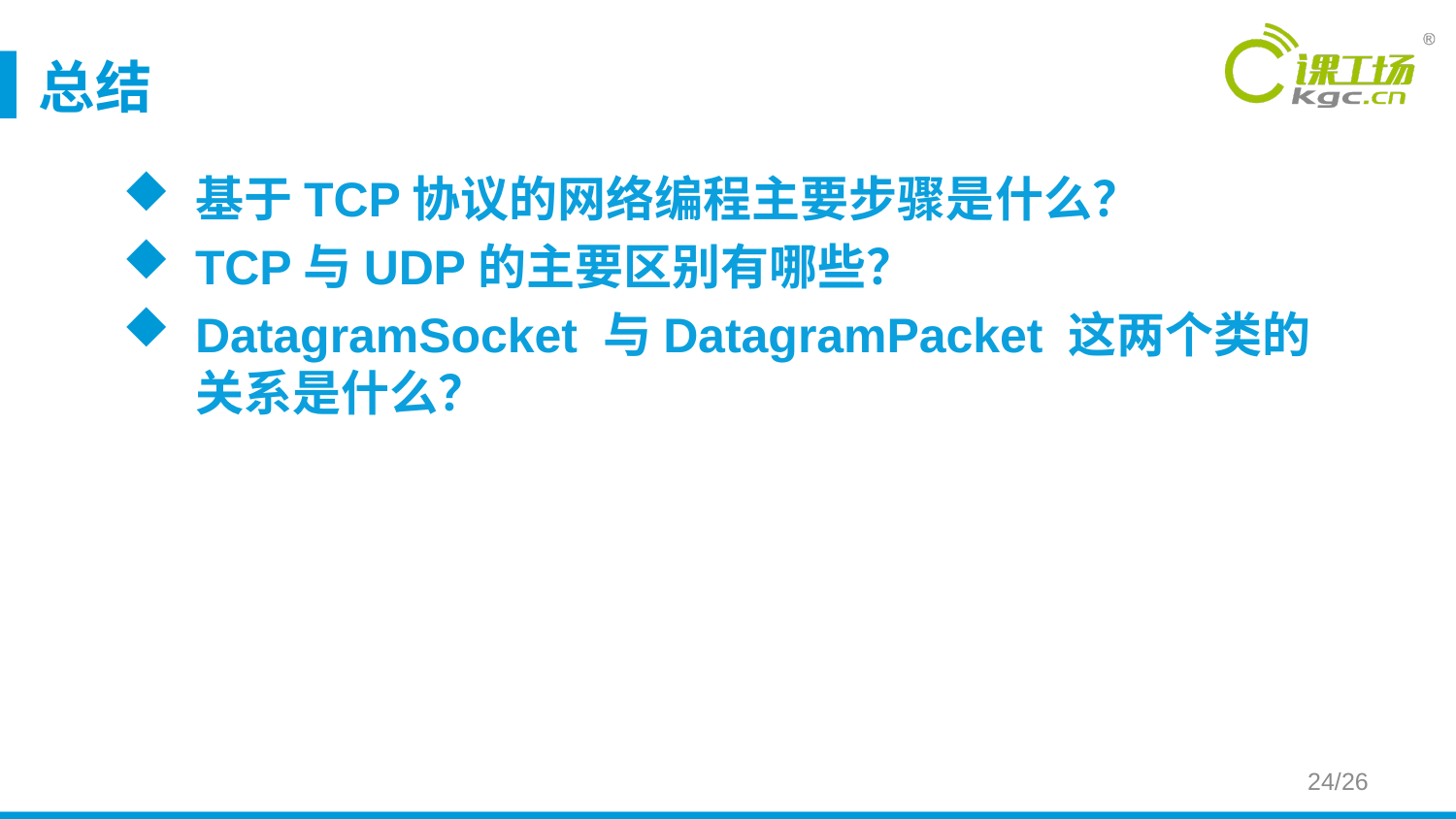

# 总结
基于TCP协议的网络编程主要步骤是什么？
TCP与UDP的主要区别有哪些？
DatagramSocket 与DatagramPacket 这两个类的关系是什么？

24/26